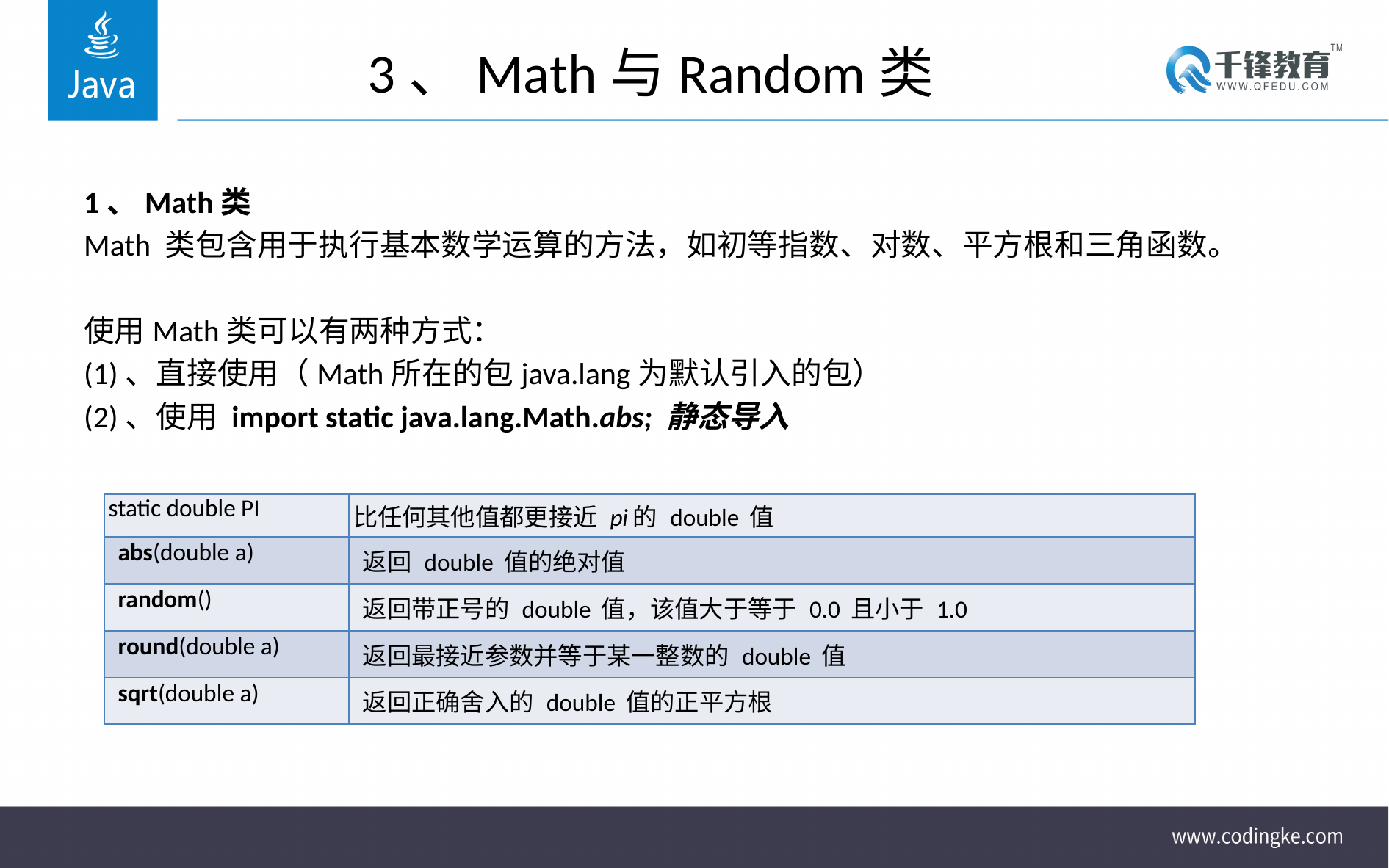

# 3、Math与Random类
1、Math类
Math 类包含用于执行基本数学运算的方法，如初等指数、对数、平方根和三角函数。

使用Math类可以有两种方式：
(1)、直接使用（Math所在的包java.lang为默认引入的包）
(2)、使用 import static java.lang.Math.abs; 静态导入

| static double PI | 比任何其他值都更接近 pi的 double 值 |
| --- | --- |
| abs(double a) | 返回 double 值的绝对值 |
| random() | 返回带正号的 double 值，该值大于等于 0.0 且小于 1.0 |
| round(double a) | 返回最接近参数并等于某一整数的 double 值 |
| sqrt(double a) | 返回正确舍入的 double 值的正平方根 |